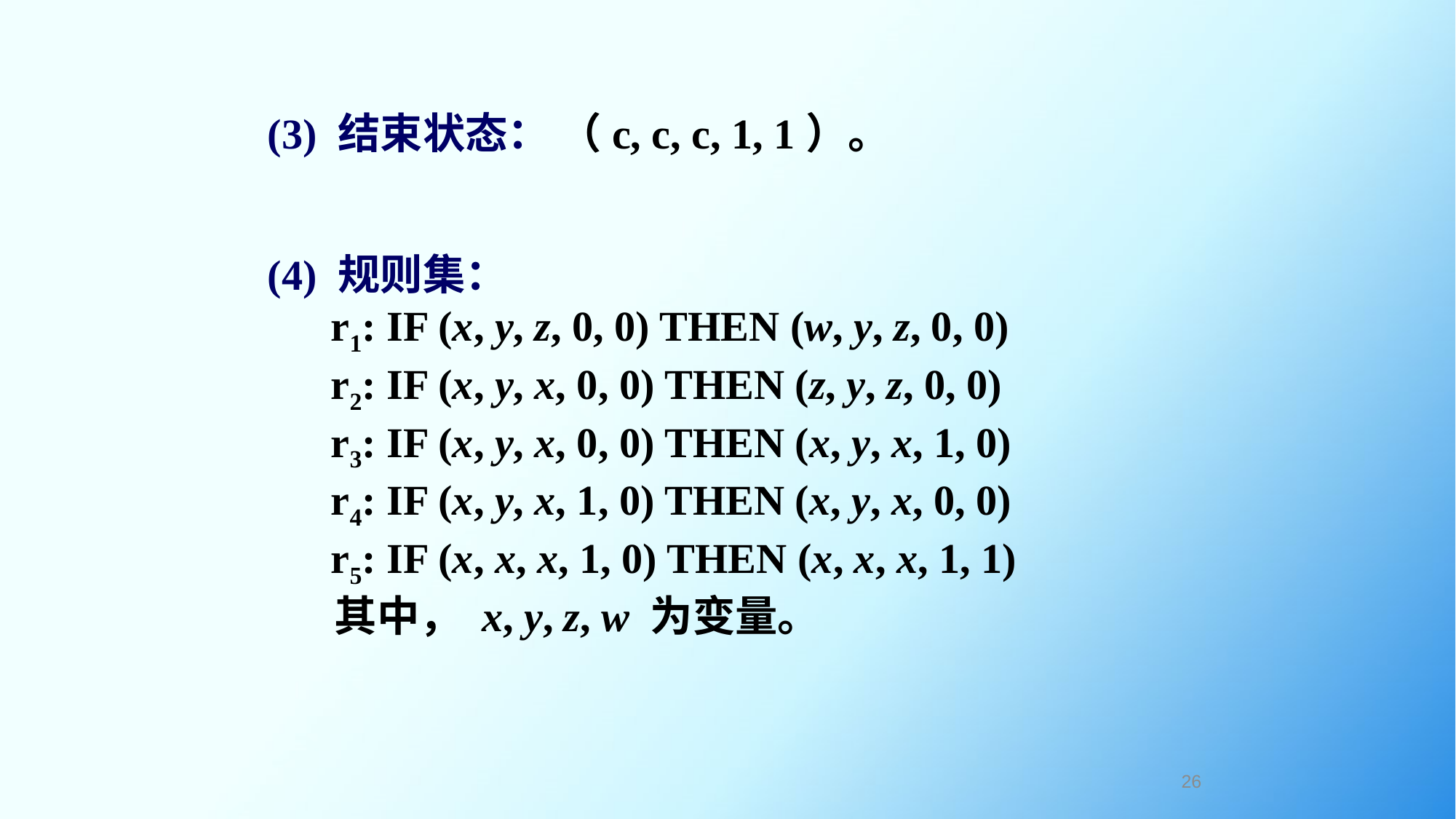

(3) 结束状态： （c, c, c, 1, 1）。
 (4) 规则集：
       r1: IF (x, y, z, 0, 0) THEN (w, y, z, 0, 0)
       r2: IF (x, y, x, 0, 0) THEN (z, y, z, 0, 0)
       r3: IF (x, y, x, 0, 0) THEN (x, y, x, 1, 0)
       r4: IF (x, y, x, 1, 0) THEN (x, y, x, 0, 0)
       r5: IF (x, x, x, 1, 0) THEN (x, x, x, 1, 1)
       其中， x, y, z, w 为变量。
26